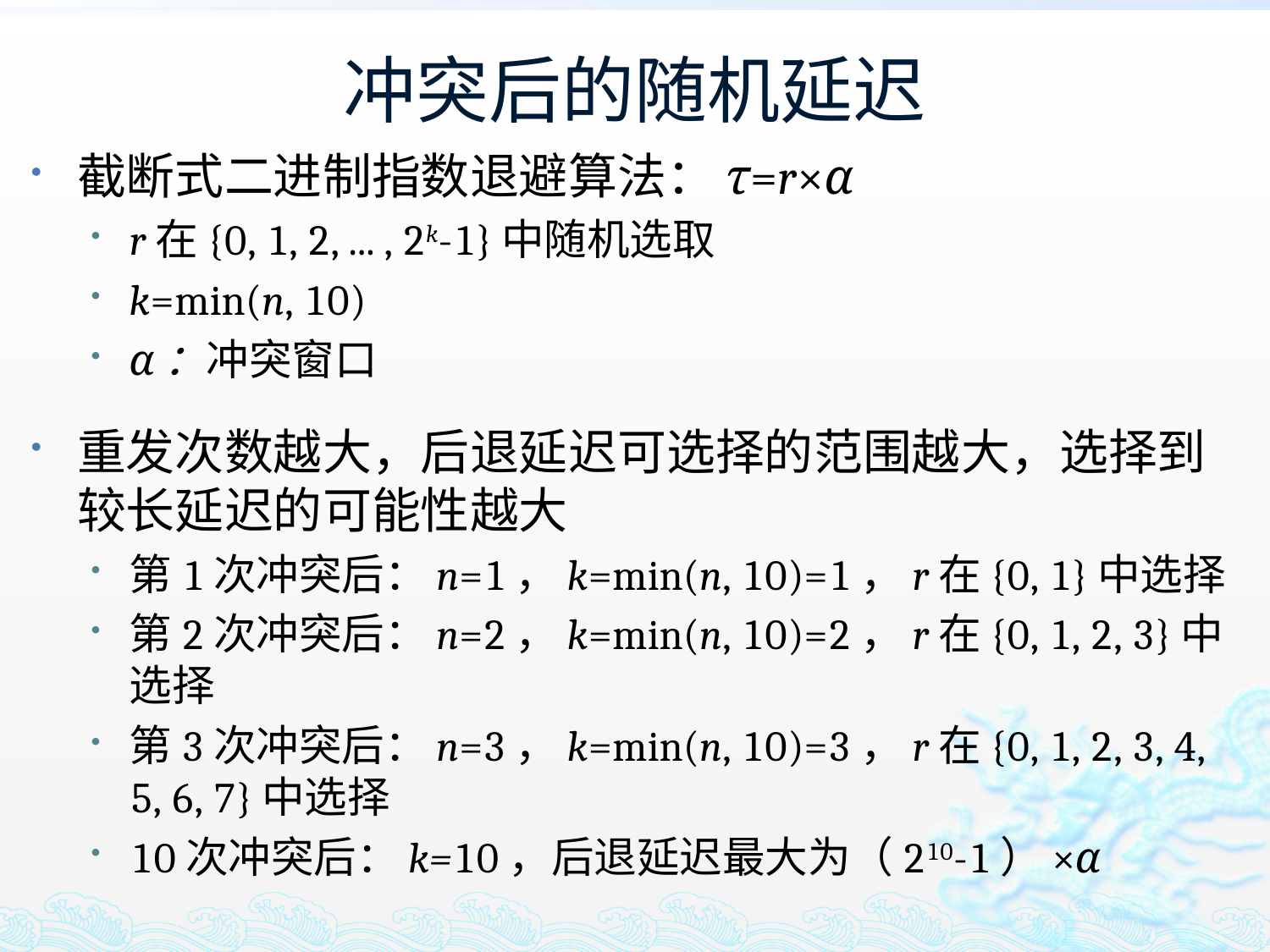

# 冲突后的随机延迟
截断式二进制指数退避算法：τ=r×α
r在{0, 1, 2, ... , 2k-1}中随机选取
k=min(n, 10)
α：冲突窗口
重发次数越大，后退延迟可选择的范围越大，选择到较长延迟的可能性越大
第1次冲突后：n=1，k=min(n, 10)=1，r在{0, 1}中选择
第2次冲突后：n=2，k=min(n, 10)=2，r在{0, 1, 2, 3}中选择
第3次冲突后：n=3，k=min(n, 10)=3，r在{0, 1, 2, 3, 4, 5, 6, 7}中选择
10次冲突后：k=10，后退延迟最大为（210-1）×α